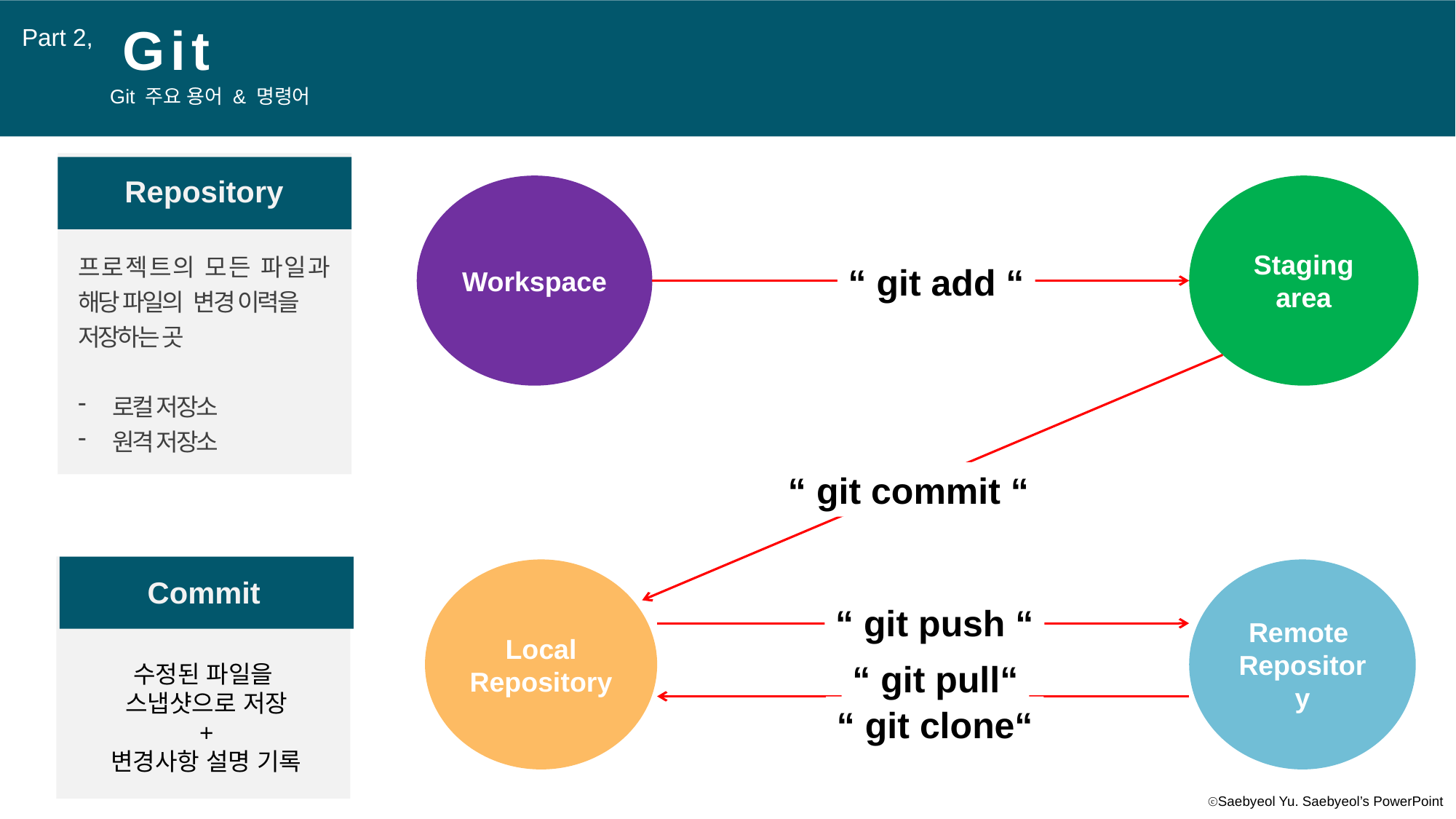

G i t
Part 2,
Git 주요 용어 & 명령어

Repository
Workspace
Staging area
프로젝트의 모든 파일과 해당 파일의  변경 이력을
저장하는 곳

로컬 저장소
원격 저장소
“ git add “
“ git commit “

Local Repository
Remote
Repository
Commit
“ git push “
“ git pull“
수정된 파일을
스냅샷으로 저장
+
변경사항 설명 기록
“ git clone“